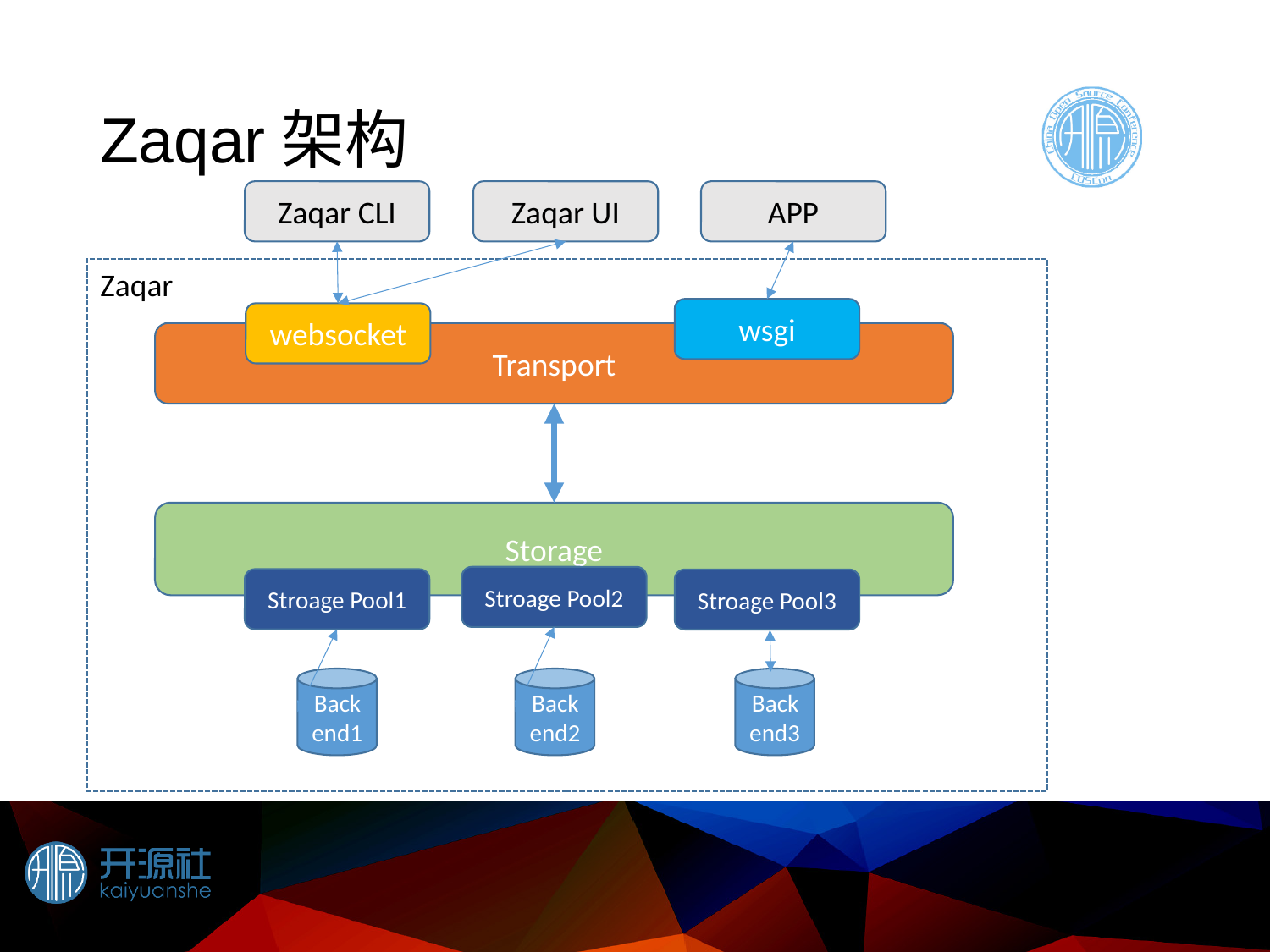

# Zaqar架构
Zaqar CLI
Zaqar UI
APP

Zaqar
wsgi
websocket
Transport
Storage
Stroage Pool2
Stroage Pool1
Stroage Pool3
Backend1
Backend2
Backend3